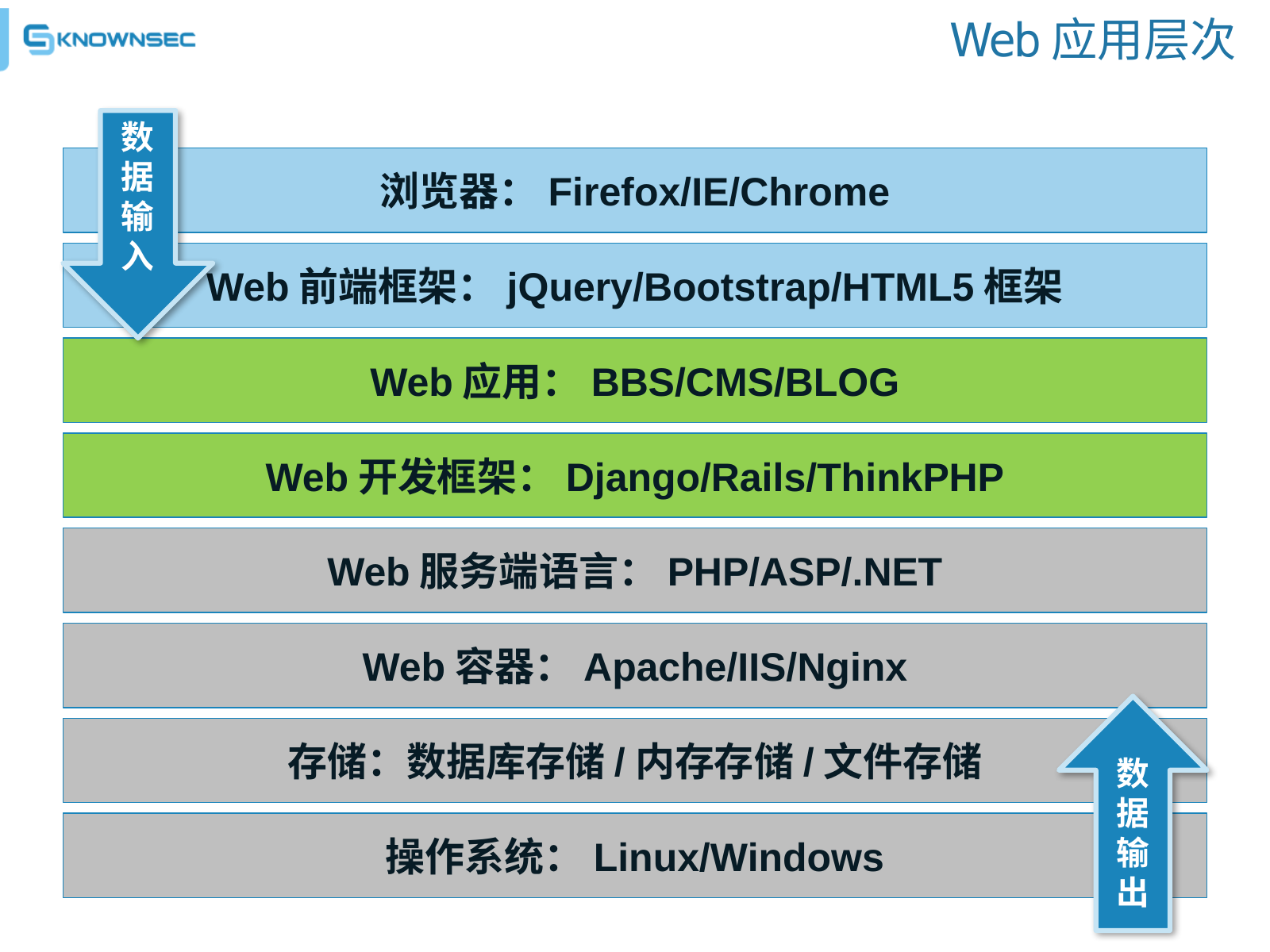

# Web应用层次
数据输入
浏览器：Firefox/IE/Chrome
Web前端框架：jQuery/Bootstrap/HTML5框架
Web应用：BBS/CMS/BLOG
Web开发框架：Django/Rails/ThinkPHP
Web服务端语言：PHP/ASP/.NET
Web容器：Apache/IIS/Nginx
存储：数据库存储/内存存储/文件存储
数据输出
操作系统：Linux/Windows